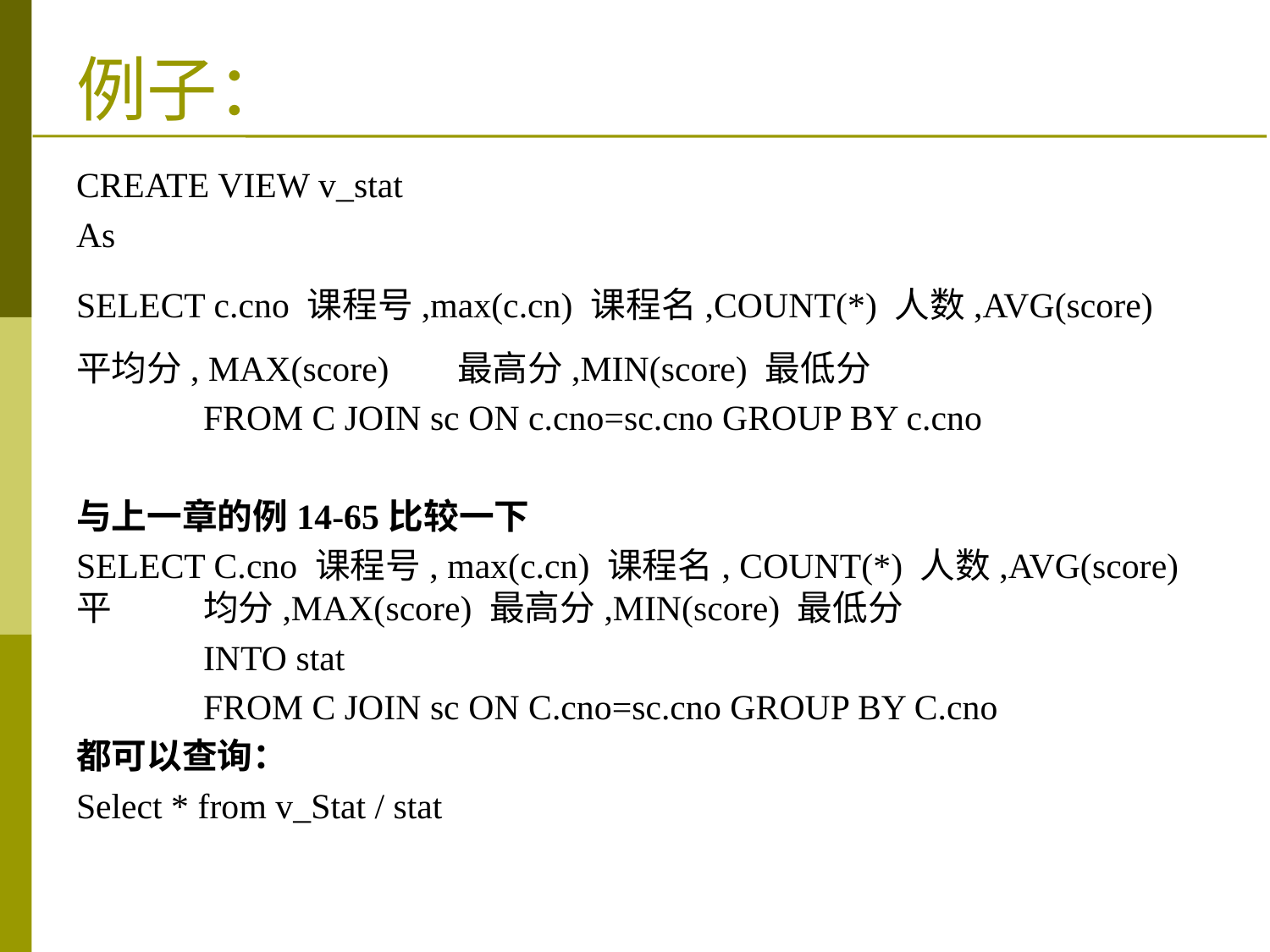

# 例子：
CREATE VIEW v_stat
As
SELECT c.cno 课程号,max(c.cn) 课程名,COUNT(*) 人数,AVG(score) 平均分, MAX(score) 	最高分,MIN(score) 最低分
	FROM C JOIN sc ON c.cno=sc.cno GROUP BY c.cno

与上一章的例14-65比较一下
SELECT C.cno 课程号, max(c.cn) 课程名, COUNT(*) 人数,AVG(score) 平	均分,MAX(score) 最高分,MIN(score) 最低分
	INTO stat
	FROM C JOIN sc ON C.cno=sc.cno GROUP BY C.cno
都可以查询：
Select * from v_Stat / stat